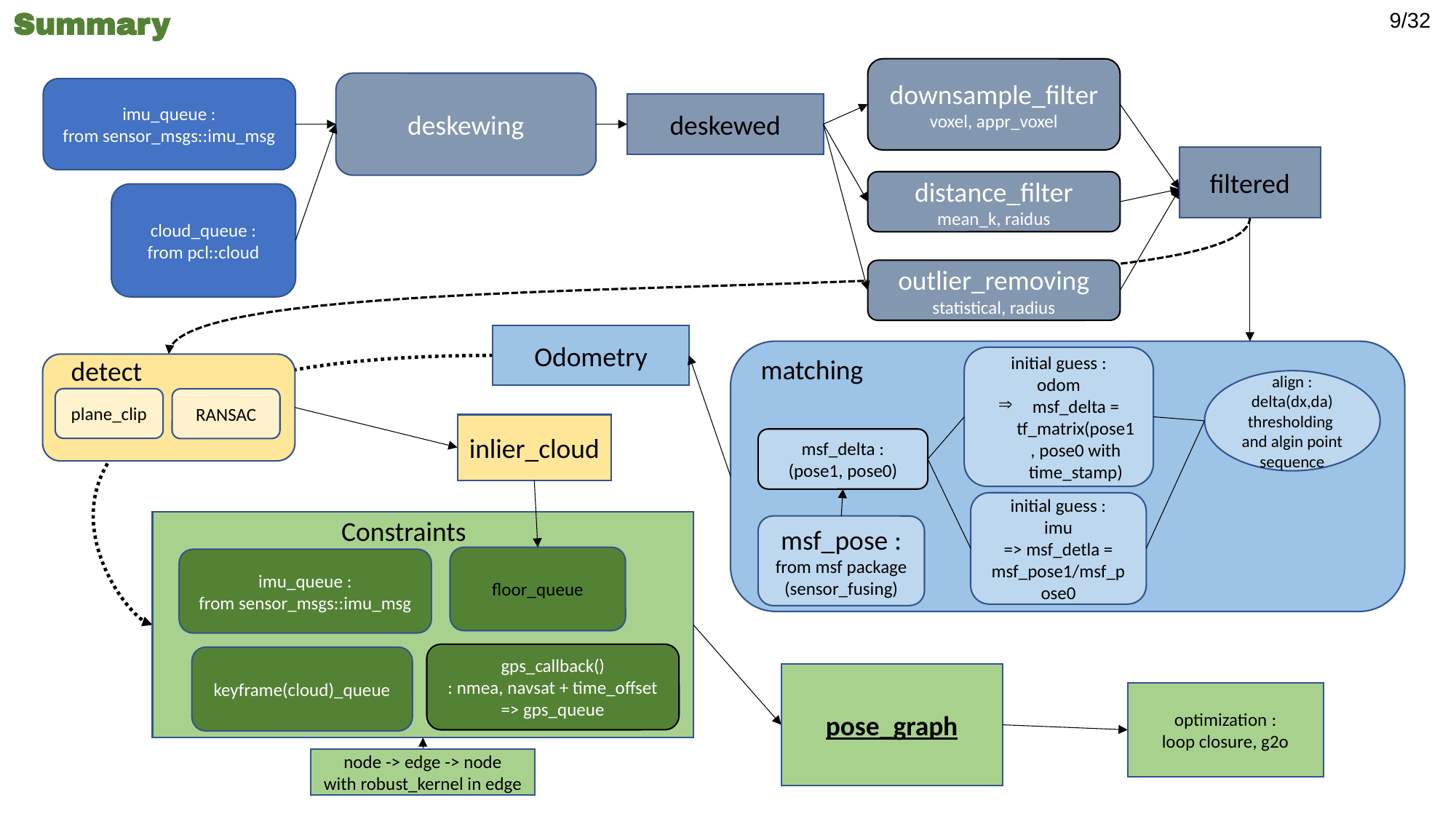

9/32
시작부분 : Cl
Summary
downsample_filter
voxel, appr_voxel
deskewing
imu_queue :
from sensor_msgs::imu_msg
deskewed
filtered
distance_filter
mean_k, raidus
cloud_queue :
from pcl::cloud
outlier_removing
statistical, radius
Odometry

matching
initial guess :
odom
msf_delta = tf_matrix(pose1, pose0 with time_stamp)
detect

align :
delta(dx,da) thresholding
and algin point sequence
plane_clip
RANSAC
inlier_cloud
msf_delta :
(pose1, pose0)
initial guess :
imu
=> msf_detla = msf_pose1/msf_pose0
Constraints

msf_pose :
from msf package
(sensor_fusing)
floor_queue
imu_queue :
from sensor_msgs::imu_msg
gps_callback()
: nmea, navsat + time_offset
=> gps_queue
keyframe(cloud)_queue
pose_graph
optimization :
loop closure, g2o
node -> edge -> node
with robust_kernel in edge